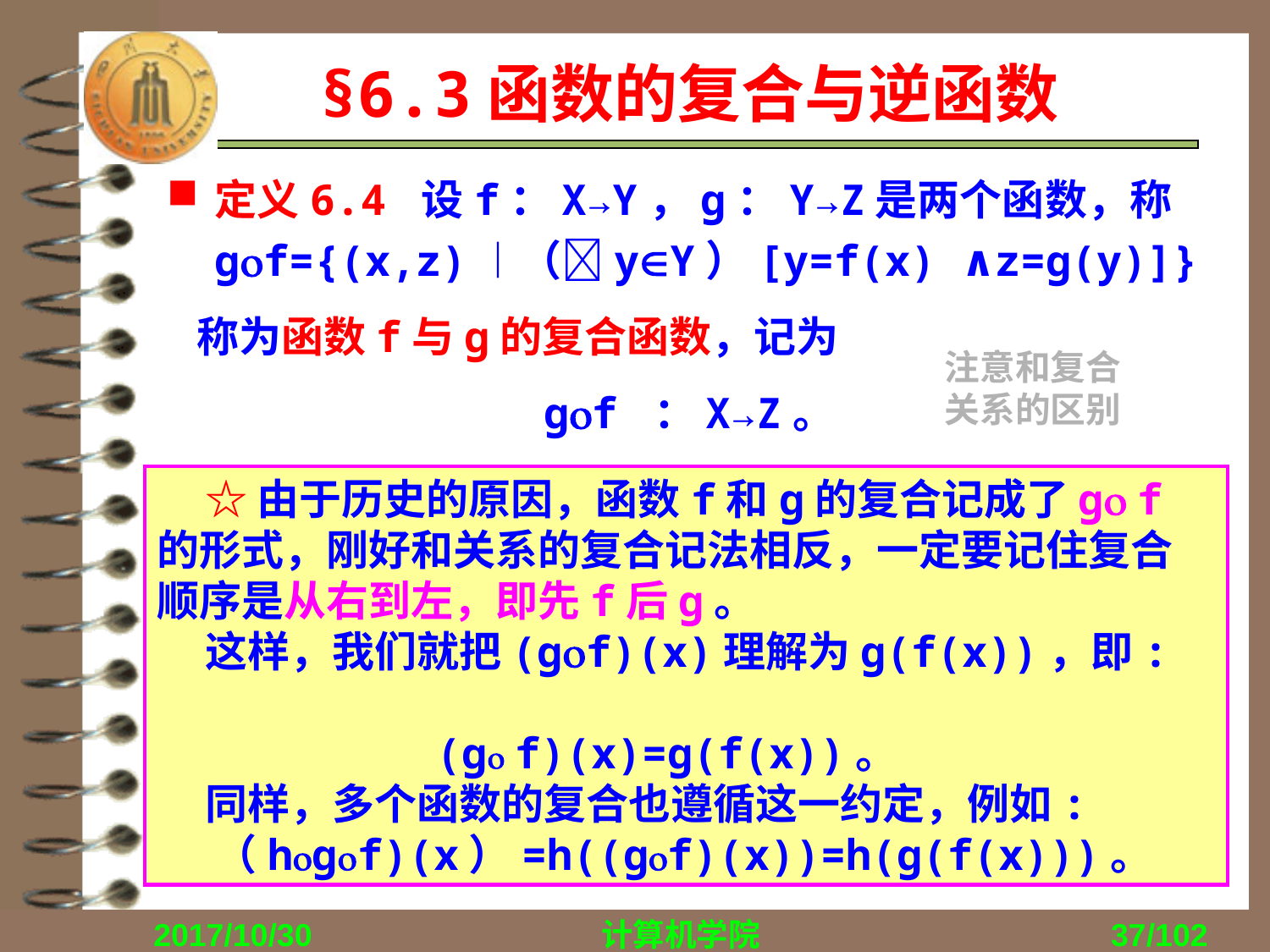

# §6.3函数的复合与逆函数
定义6.4 设f：X→Y，g：Y→Z是两个函数，称    gοf={(x,z)︱（∃y∈Y）[y=f(x) ∧z=g(y)]}
  称为函数f与g的复合函数，记为
gοf ：X→Z。
(gοf)（x）=g（f（x））
注意和复合关系的区别
     ☆由于历史的原因，函数f和g的复合记成了gο f的形式，刚好和关系的复合记法相反，一定要记住复合顺序是从右到左，即先f后g。
    这样，我们就把(gοf)(x)理解为g(f(x))，即:
           (gο f)(x)=g(f(x))。
    同样，多个函数的复合也遵循这一约定，例如:
     （hοgοf)(x）=h((gοf)(x))=h(g(f(x)))。
函数复合的性质
  1)函数复合是可结合的(∵关系的复合是可结合的)
  2)函数复合一般是不可交换的,
2017/10/30
计算机学院
37/102